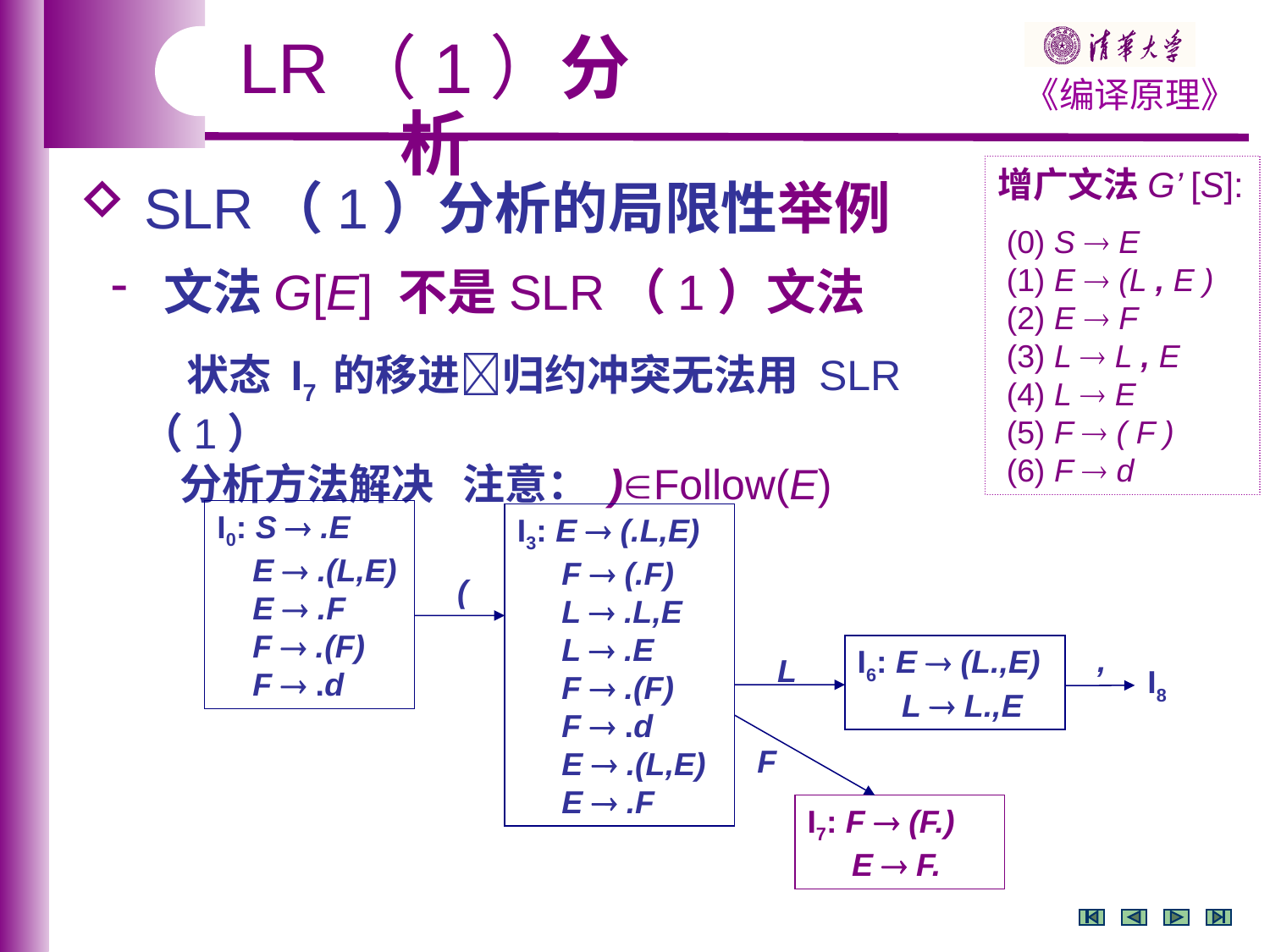

LR（1）分析
增广文法G’ [S]:

 (0) S → E
 (1) E → (L , E )
 (2) E → F
 (3) L → L , E
 (4) L → E
 (5) F → ( F )
 (6) F → d
 SLR（1）分析的局限性举例

 文法G[E] 不是SLR（1）文法

   状态 I7 的移进−归约冲突无法用 SLR（1）
   分析方法解决   注意： )∈Follow(E)
I0: S → .E
    E → .(L,E)
    E → .F
    F → .(F)
    F → .d
I3: E → (.L,E)
     F → (.F)
     L → .L,E
     L → .E
     F → .(F)
     F → .d
     E → .(L,E)
     E → .F
(

,
I6: E → (L.,E)
     L → L.,E
L
I8

F
I7: F → (F.)
     E → F.